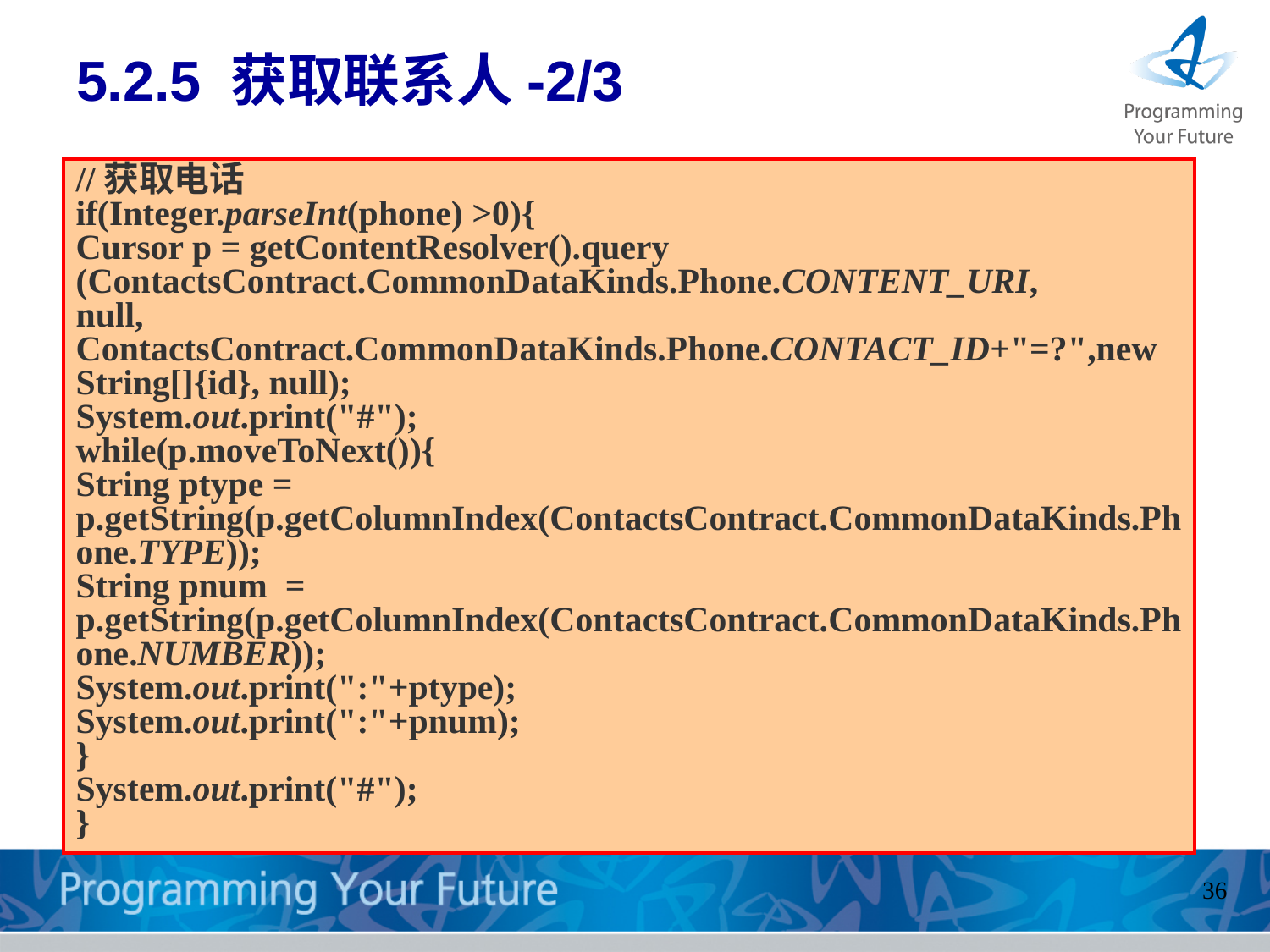

# 5.2.5 获取联系人-2/3
//获取电话
if(Integer.parseInt(phone) >0){
Cursor p = getContentResolver().query
(ContactsContract.CommonDataKinds.Phone.CONTENT_URI,
null, ContactsContract.CommonDataKinds.Phone.CONTACT_ID+"=?",new String[]{id}, null);
System.out.print("#");
while(p.moveToNext()){
String ptype = p.getString(p.getColumnIndex(ContactsContract.CommonDataKinds.Phone.TYPE));
String pnum  = p.getString(p.getColumnIndex(ContactsContract.CommonDataKinds.Phone.NUMBER));
System.out.print(":"+ptype);
System.out.print(":"+pnum);
}
System.out.print("#");
}